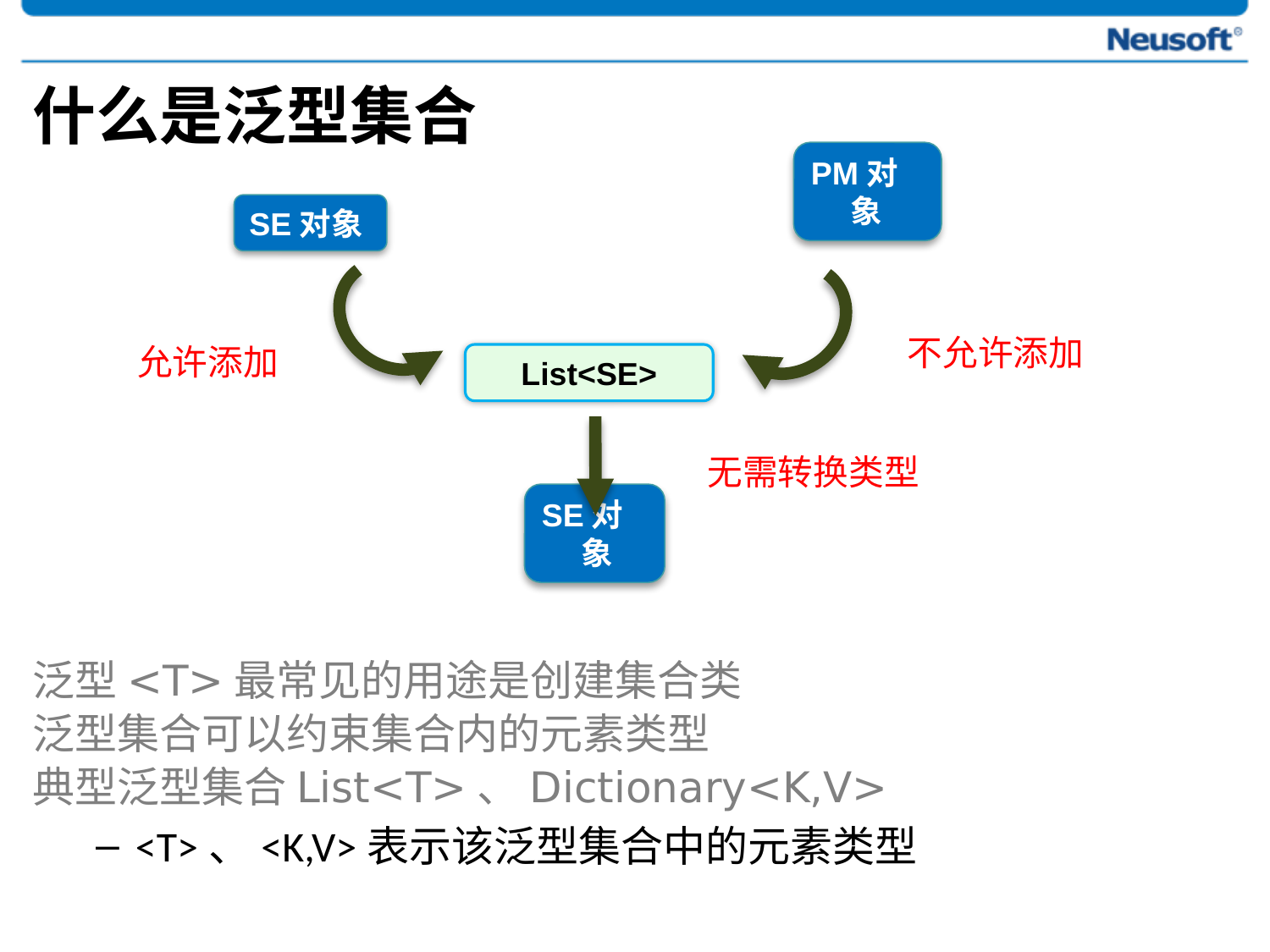

# 什么是泛型集合
PM对象
SE对象

不允许添加
允许添加
List<SE>
无需转换类型
SE对象
泛型<T>最常见的用途是创建集合类
泛型集合可以约束集合内的元素类型
典型泛型集合List<T>、Dictionary<K,V>
<T>、<K,V>表示该泛型集合中的元素类型